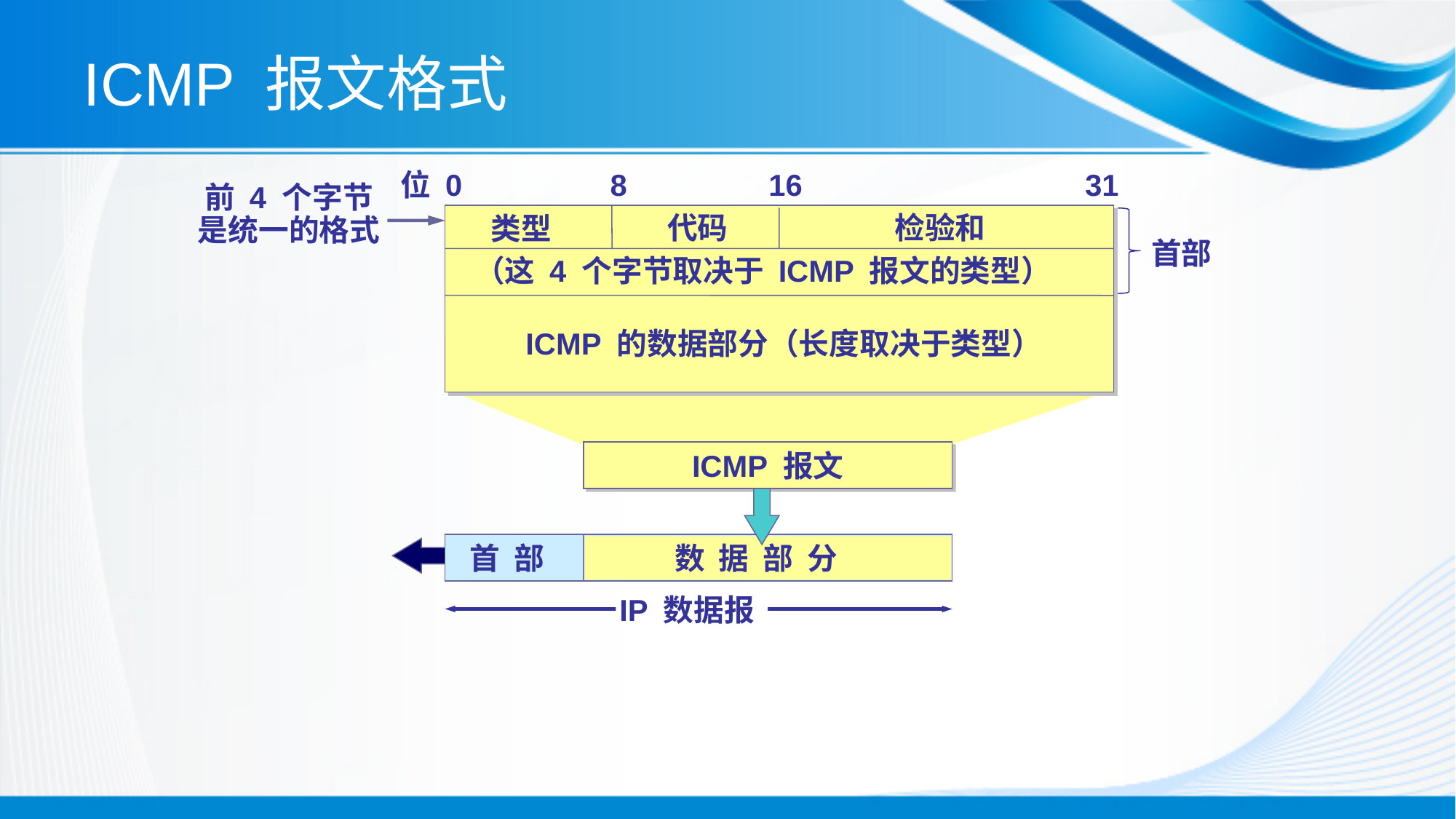

# ICMP 报文格式
位 0
8
16
31
前 4 个字节
是统一的格式
代码
检验和
类型

首部
（这 4 个字节取决于 ICMP 报文的类型）
ICMP 的数据部分（长度取决于类型）

ICMP 报文

首  部
数  据  部  分

IP 数据报